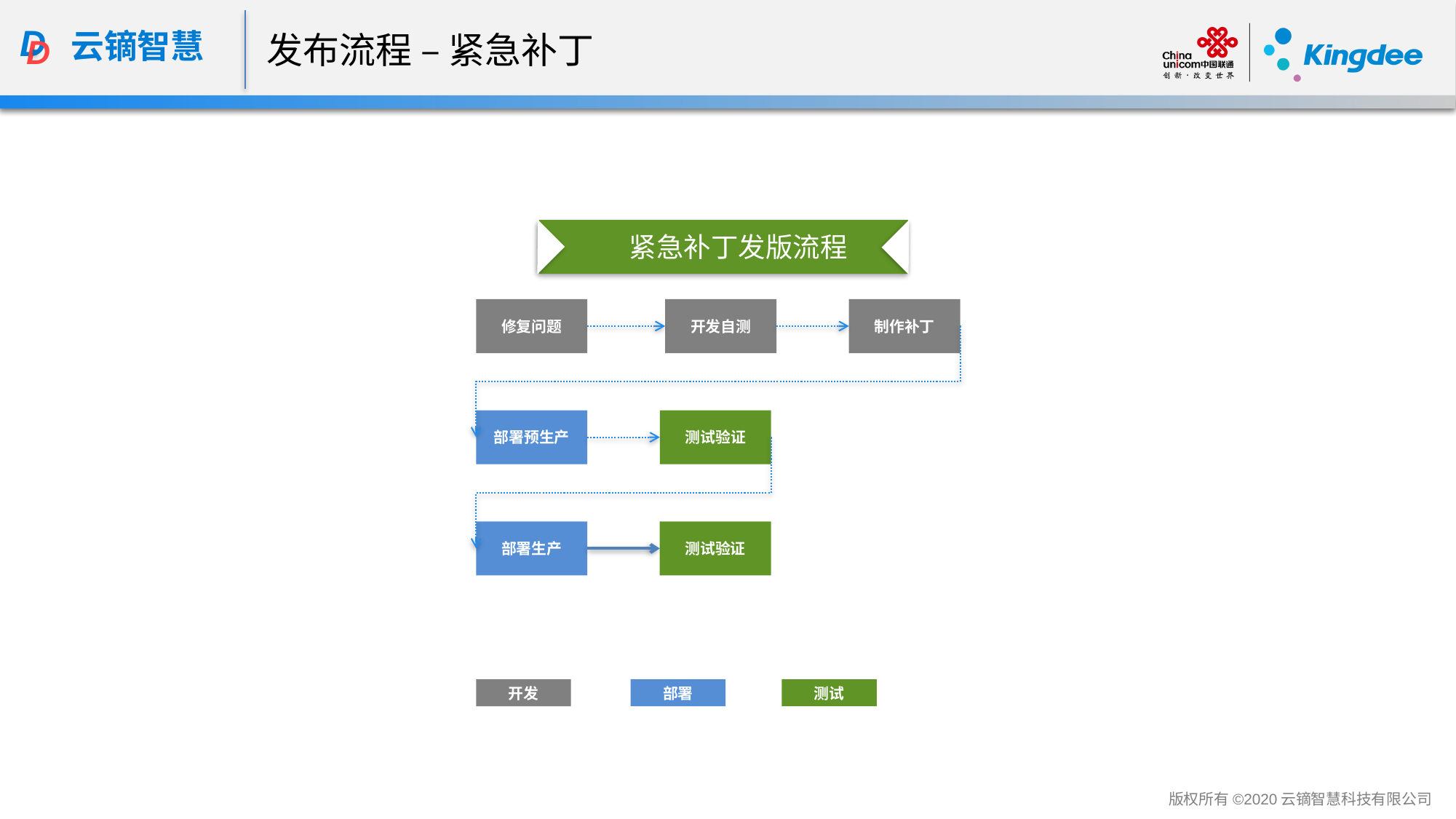

发布流程 – 紧急补丁

紧急补丁发版流程
修复问题
开发自测
制作补丁
部署预生产
测试验证
测试验证
部署生产
部署
开发
测试